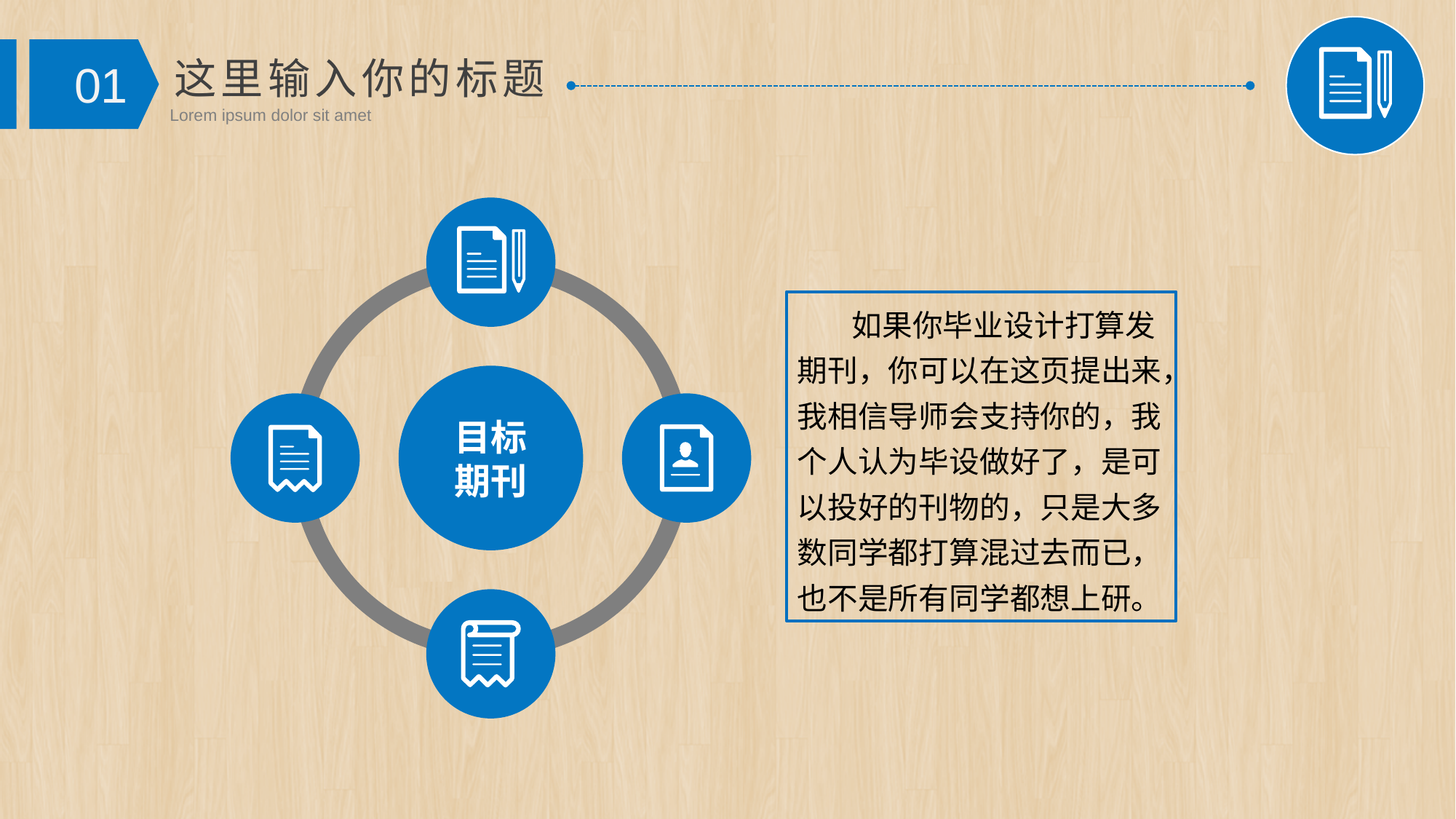

如果你毕业设计打算发期刊，你可以在这页提出来，我相信导师会支持你的，我个人认为毕设做好了，是可以投好的刊物的，只是大多数同学都打算混过去而已，也不是所有同学都想上研。
目标
期刊